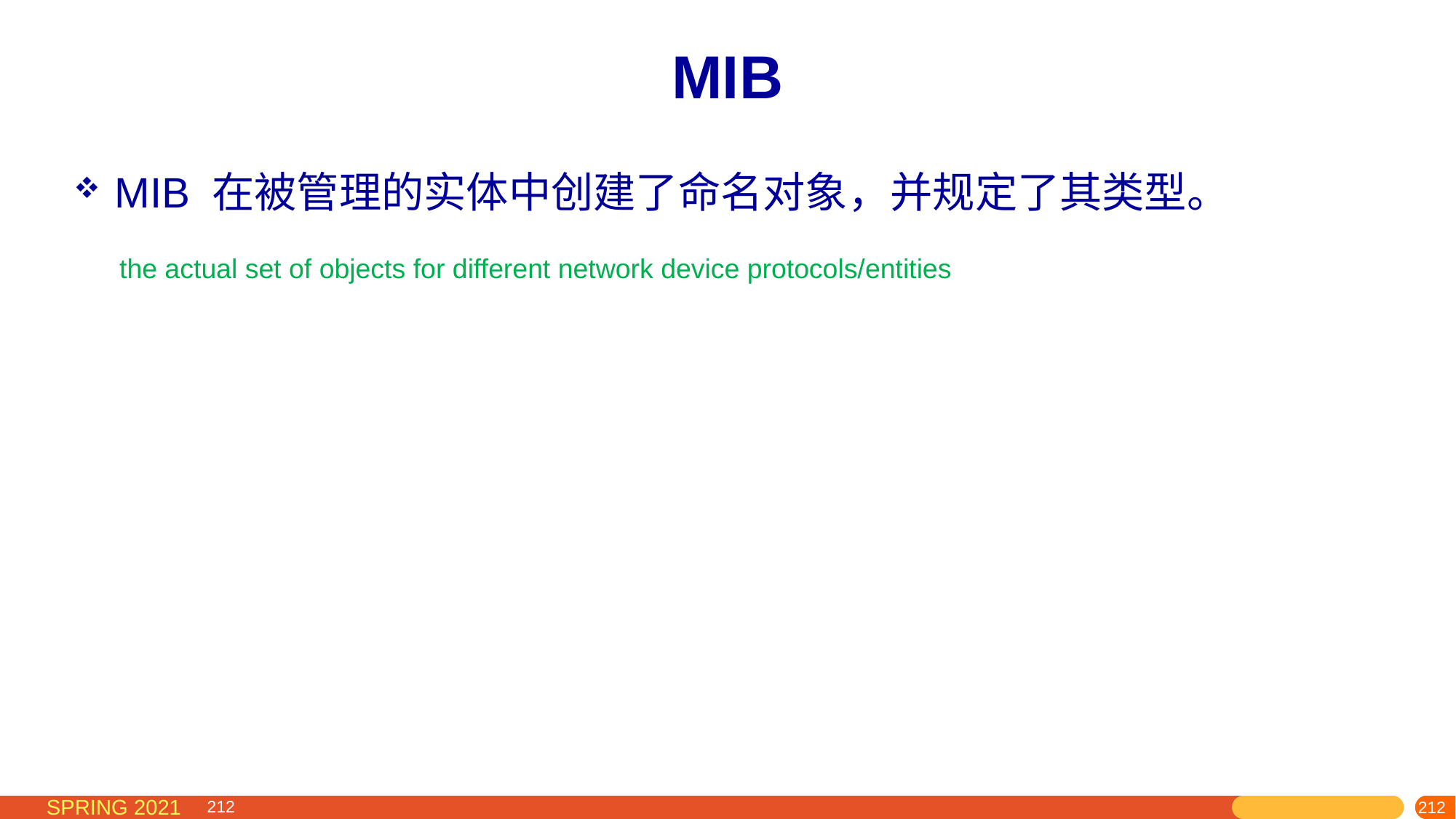

# MIB
MIB 在被管理的实体中创建了命名对象，并规定了其类型。
the actual set of objects for different network device protocols/entities